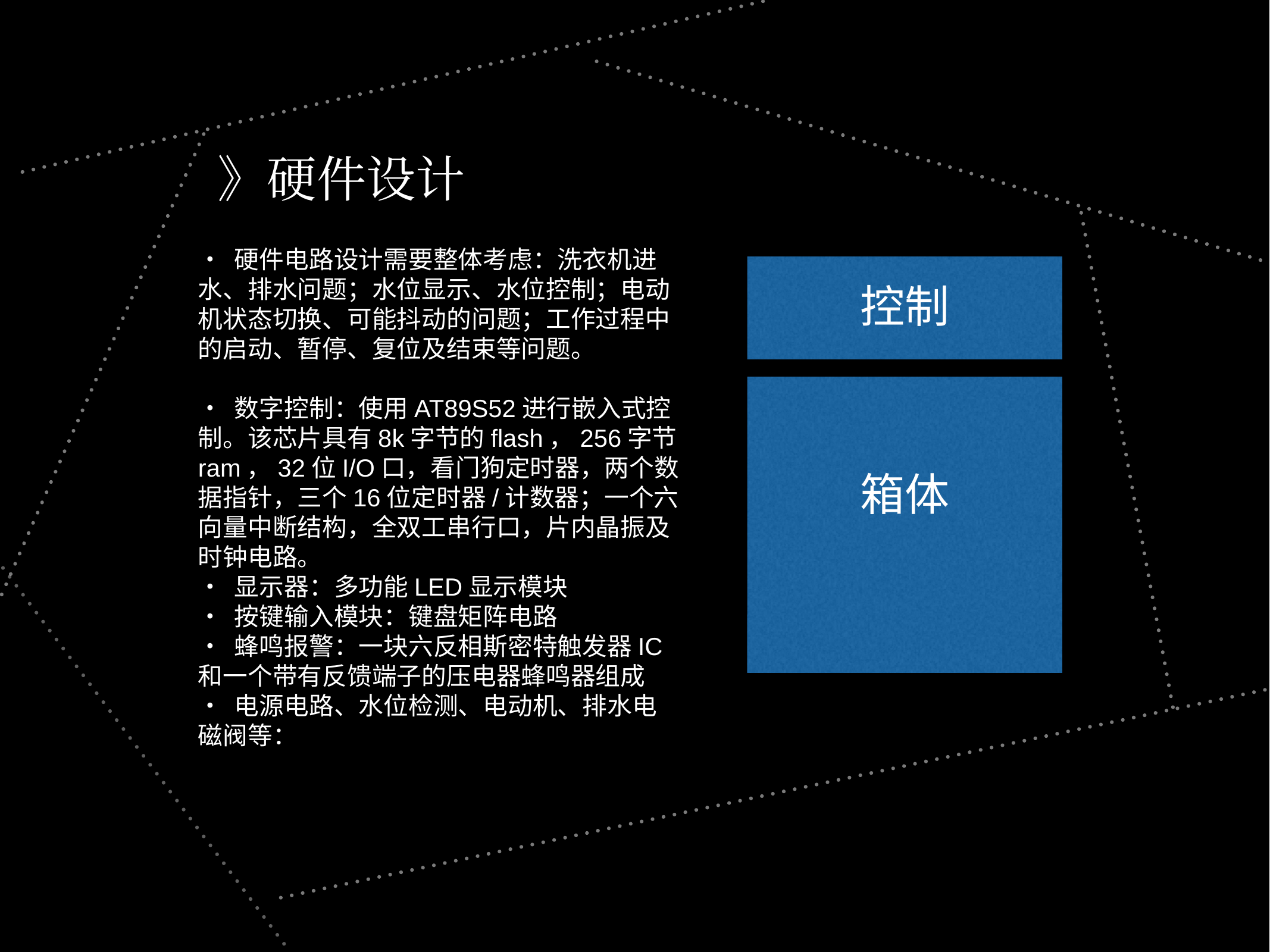

》硬件设计

• 硬件电路设计需要整体考虑：洗衣机进水、排水问题；水位显示、水位控制；电动机状态切换、可能抖动的问题；工作过程中的启动、暂停、复位及结束等问题。

• 数字控制：使用AT89S52进行嵌入式控制。该芯片具有8k字节的flash，256字节ram，32位I/O口，看门狗定时器，两个数据指针，三个16位定时器/计数器；一个六向量中断结构，全双工串行口，片内晶振及时钟电路。
• 显示器：多功能LED显示模块
• 按键输入模块：键盘矩阵电路
• 蜂鸣报警：一块六反相斯密特触发器IC和一个带有反馈端子的压电器蜂鸣器组成
• 电源电路、水位检测、电动机、排水电磁阀等：

控制

箱体